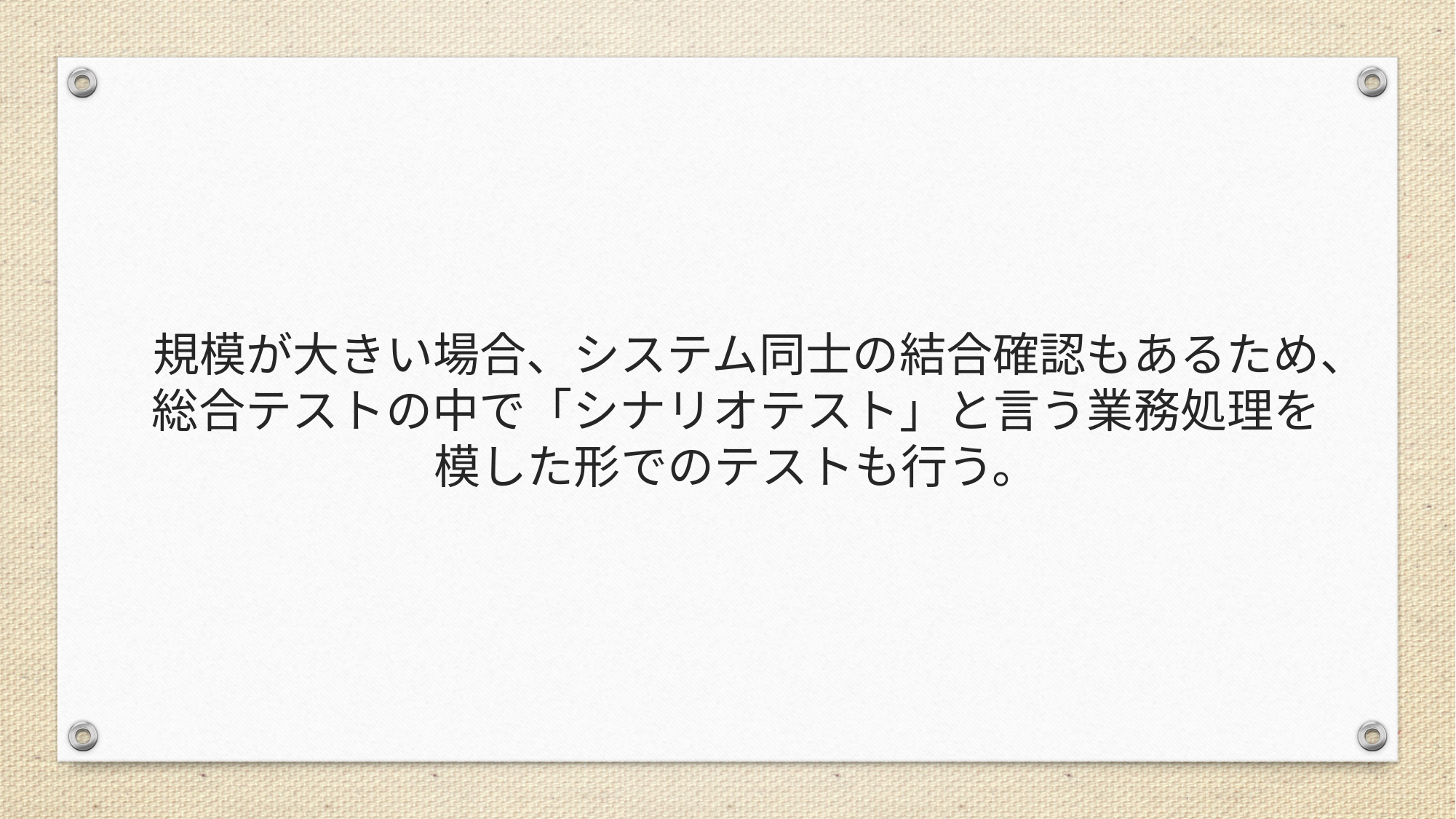

規模が大きい場合、システム同士の結合確認もあるため、総合テストの中で「シナリオテスト」と言う業務処理を模した形でのテストも行う。